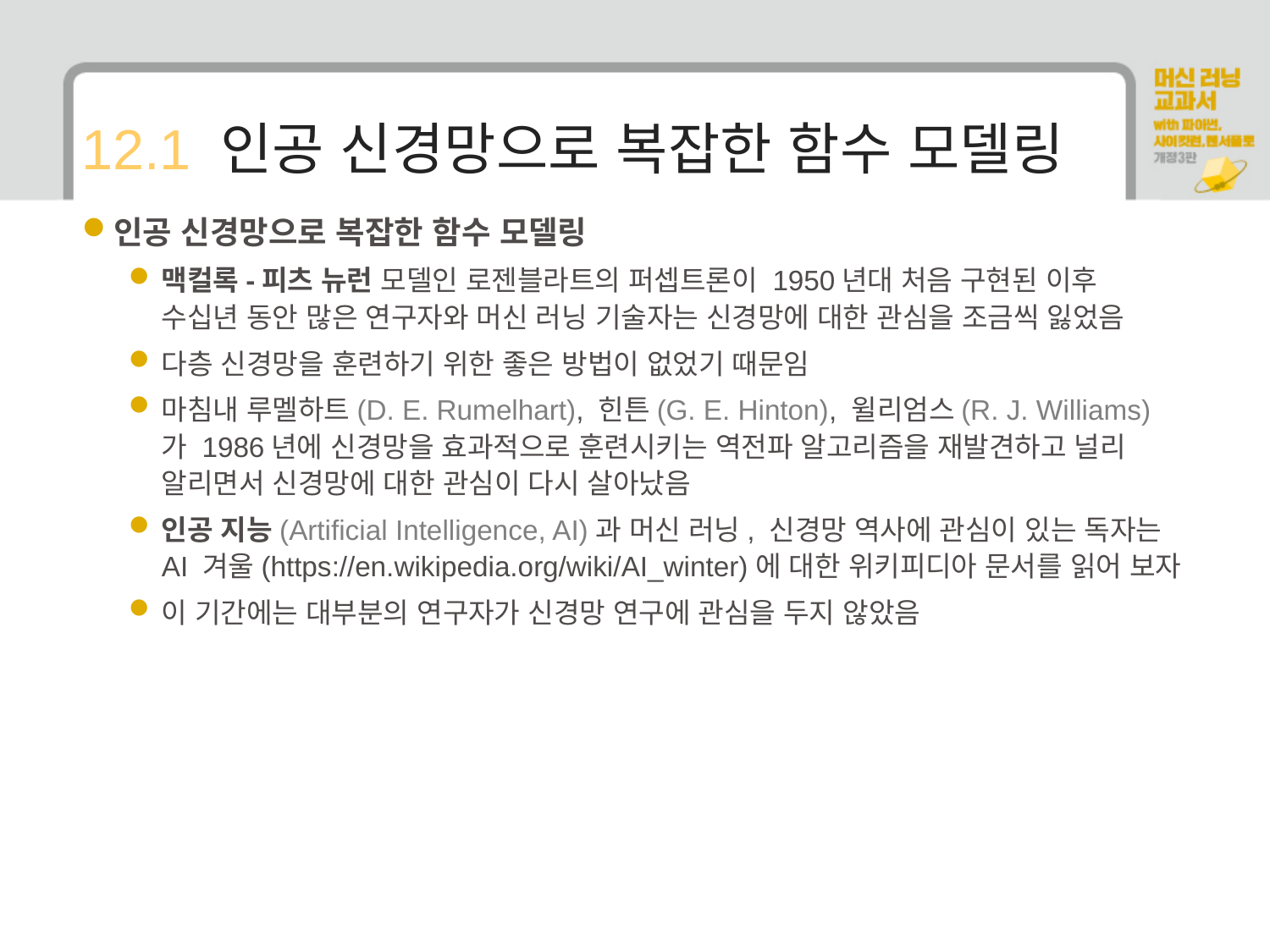

# 12.1 인공 신경망으로 복잡한 함수 모델링
인공 신경망으로 복잡한 함수 모델링
맥컬록-피츠 뉴런 모델인 로젠블라트의 퍼셉트론이 1950년대 처음 구현된 이후 수십년 동안 많은 연구자와 머신 러닝 기술자는 신경망에 대한 관심을 조금씩 잃었음
다층 신경망을 훈련하기 위한 좋은 방법이 없었기 때문임
마침내 루멜하트(D. E. Rumelhart), 힌튼(G. E. Hinton), 윌리엄스(R. J. Williams)가 1986년에 신경망을 효과적으로 훈련시키는 역전파 알고리즘을 재발견하고 널리 알리면서 신경망에 대한 관심이 다시 살아났음
인공 지능(Artificial Intelligence, AI)과 머신 러닝, 신경망 역사에 관심이 있는 독자는 AI 겨울(https://en.wikipedia.org/wiki/AI_winter)에 대한 위키피디아 문서를 읽어 보자
이 기간에는 대부분의 연구자가 신경망 연구에 관심을 두지 않았음